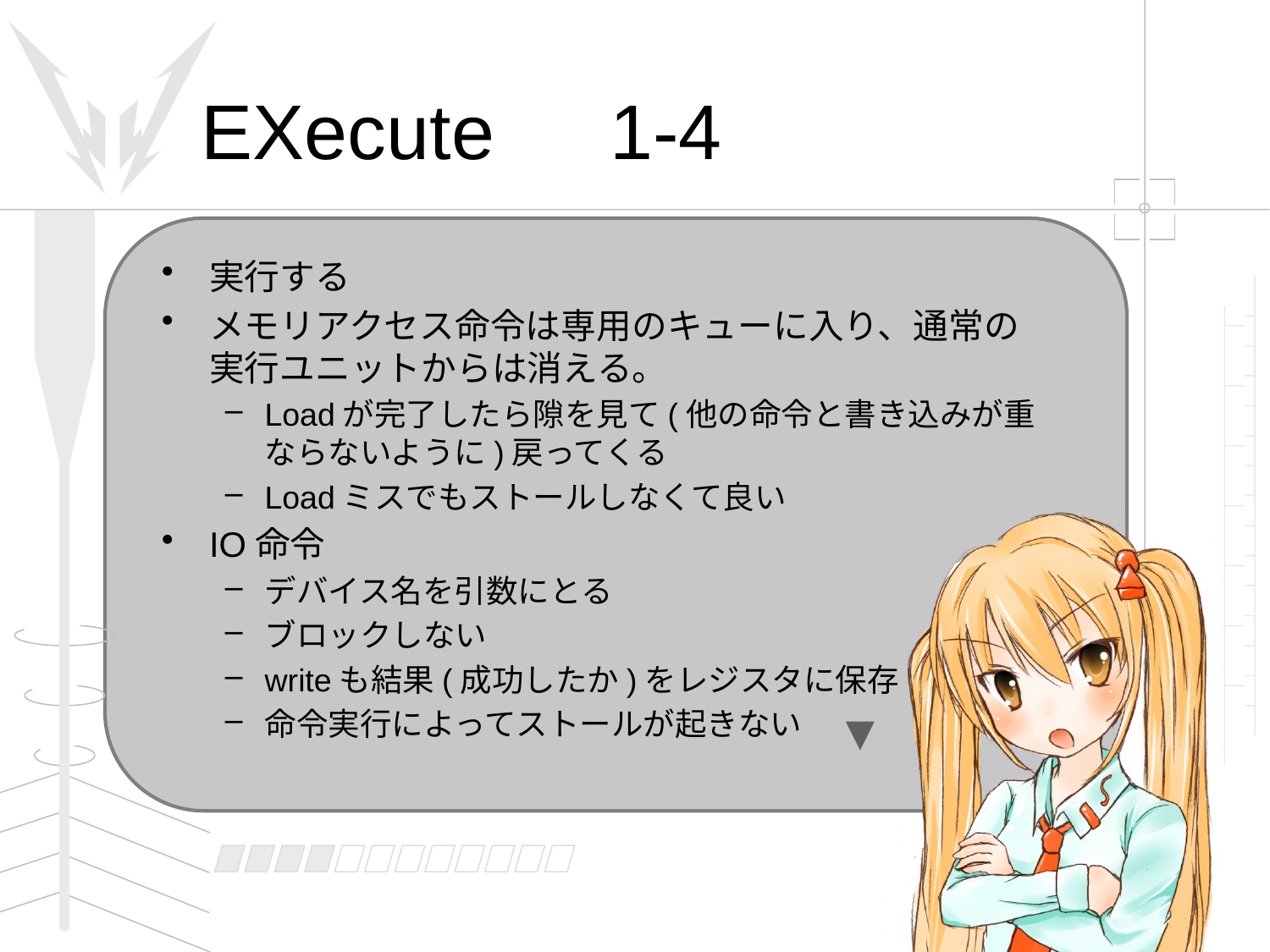

# EXecute　1-4
実行する
メモリアクセス命令は専用のキューに入り、通常の実行ユニットからは消える。
Loadが完了したら隙を見て(他の命令と書き込みが重ならないように)戻ってくる
Loadミスでもストールしなくて良い
IO命令
デバイス名を引数にとる
ブロックしない
writeも結果(成功したか)をレジスタに保存
命令実行によってストールが起きない